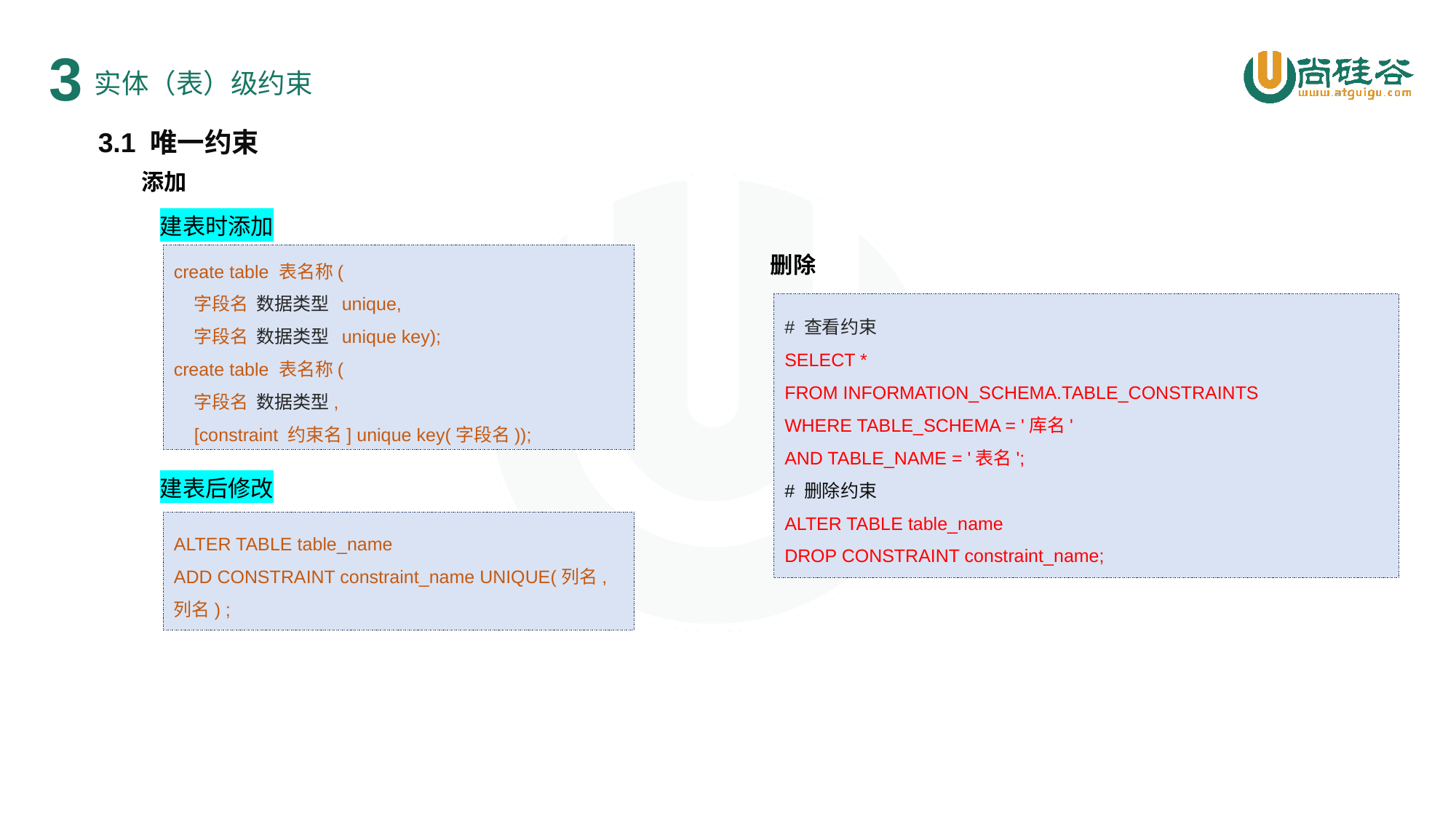

3
实体（表）级约束
3.1 唯一约束
添加
建表时添加
删除
create table 表名称(
    字段名  数据类型  unique,
    字段名  数据类型  unique key);
create table 表名称(
    字段名  数据类型,
    [constraint 约束名] unique key(字段名));
# 查看约束
SELECT *
FROM INFORMATION_SCHEMA.TABLE_CONSTRAINTS
WHERE TABLE_SCHEMA = '库名'
AND TABLE_NAME = '表名';
# 删除约束
ALTER TABLE table_name
DROP CONSTRAINT constraint_name;
建表后修改
ALTER TABLE table_name
ADD CONSTRAINT constraint_name UNIQUE(列名,列名) ;